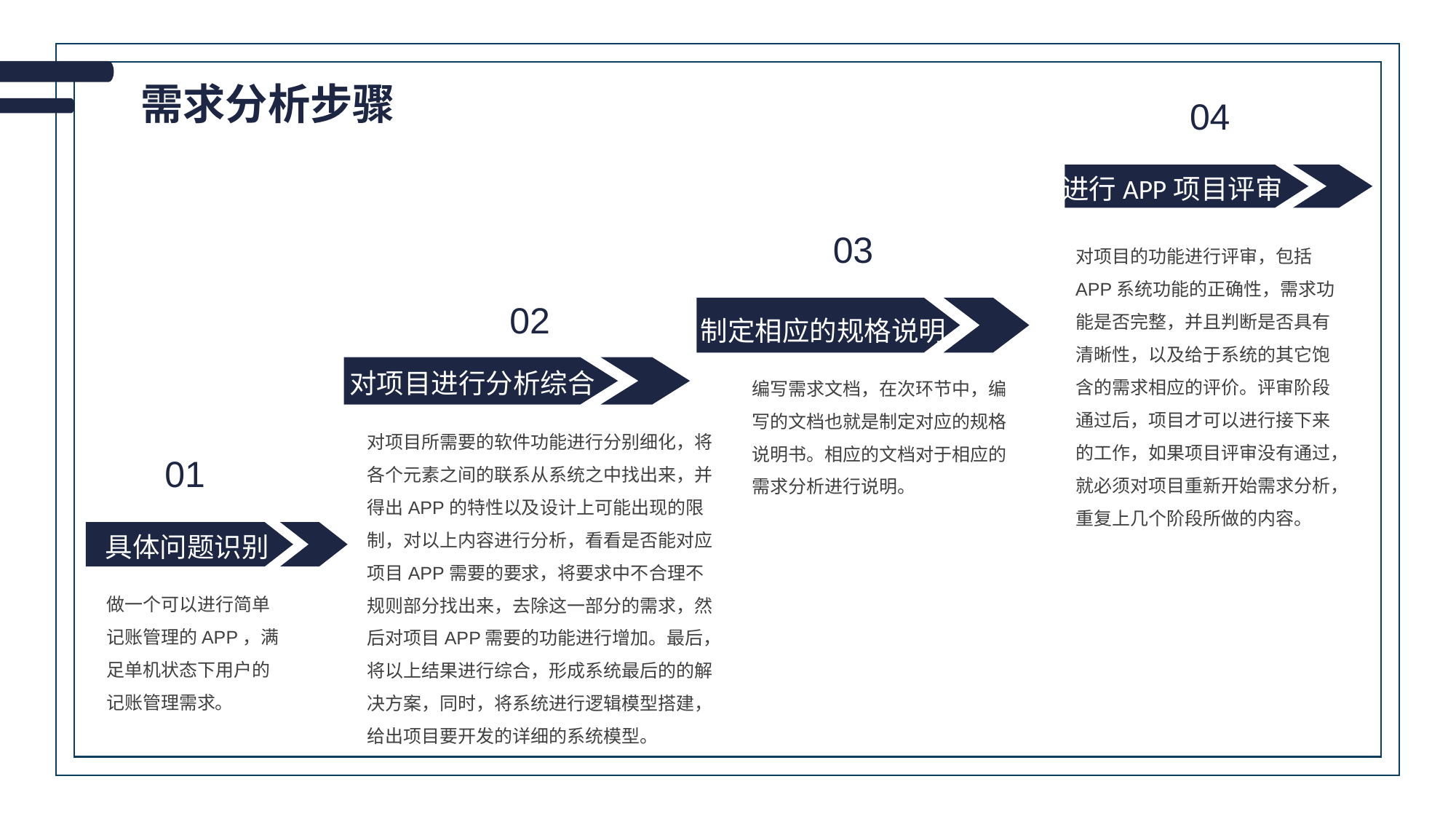

需求分析步骤
04

进行APP项目评审
03
对项目的功能进行评审，包括APP系统功能的正确性，需求功能是否完整，并且判断是否具有清晰性，以及给于系统的其它饱含的需求相应的评价。评审阶段通过后，项目才可以进行接下来的工作，如果项目评审没有通过，就必须对项目重新开始需求分析，重复上几个阶段所做的内容。
02

制定相应的规格说明

对项目进行分析综合
编写需求文档，在次环节中，编写的文档也就是制定对应的规格说明书。相应的文档对于相应的需求分析进行说明。
对项目所需要的软件功能进行分别细化，将各个元素之间的联系从系统之中找出来，并得出APP的特性以及设计上可能出现的限制，对以上内容进行分析，看看是否能对应项目APP需要的要求，将要求中不合理不规则部分找出来，去除这一部分的需求，然后对项目APP需要的功能进行增加。最后，将以上结果进行综合，形成系统最后的的解决方案，同时，将系统进行逻辑模型搭建，给出项目要开发的详细的系统模型。
01

具体问题识别
做一个可以进行简单记账管理的APP，满足单机状态下用户的记账管理需求。